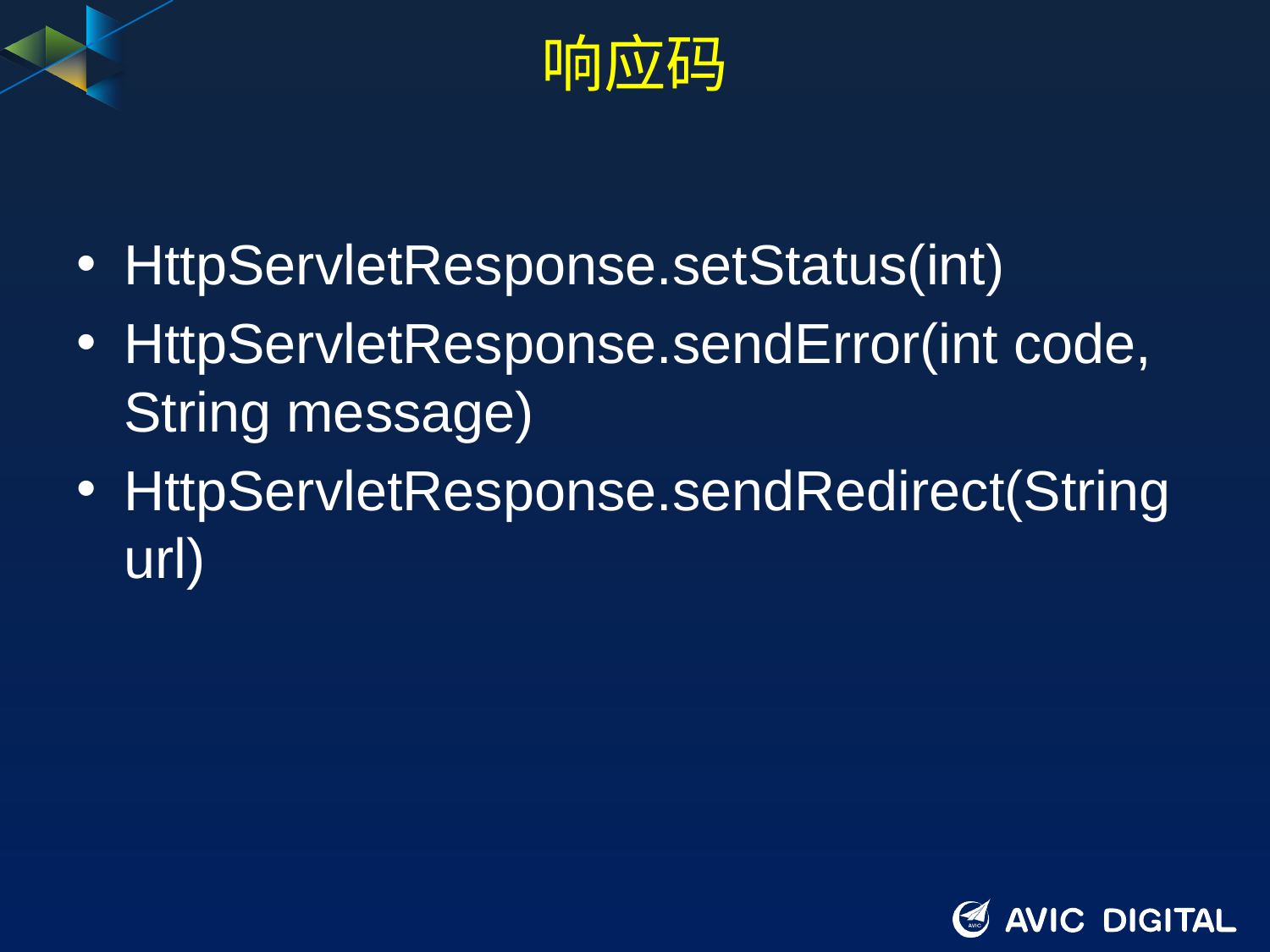

# 响应码
HttpServletResponse.setStatus(int)
HttpServletResponse.sendError(int code, String message)
HttpServletResponse.sendRedirect(String url)